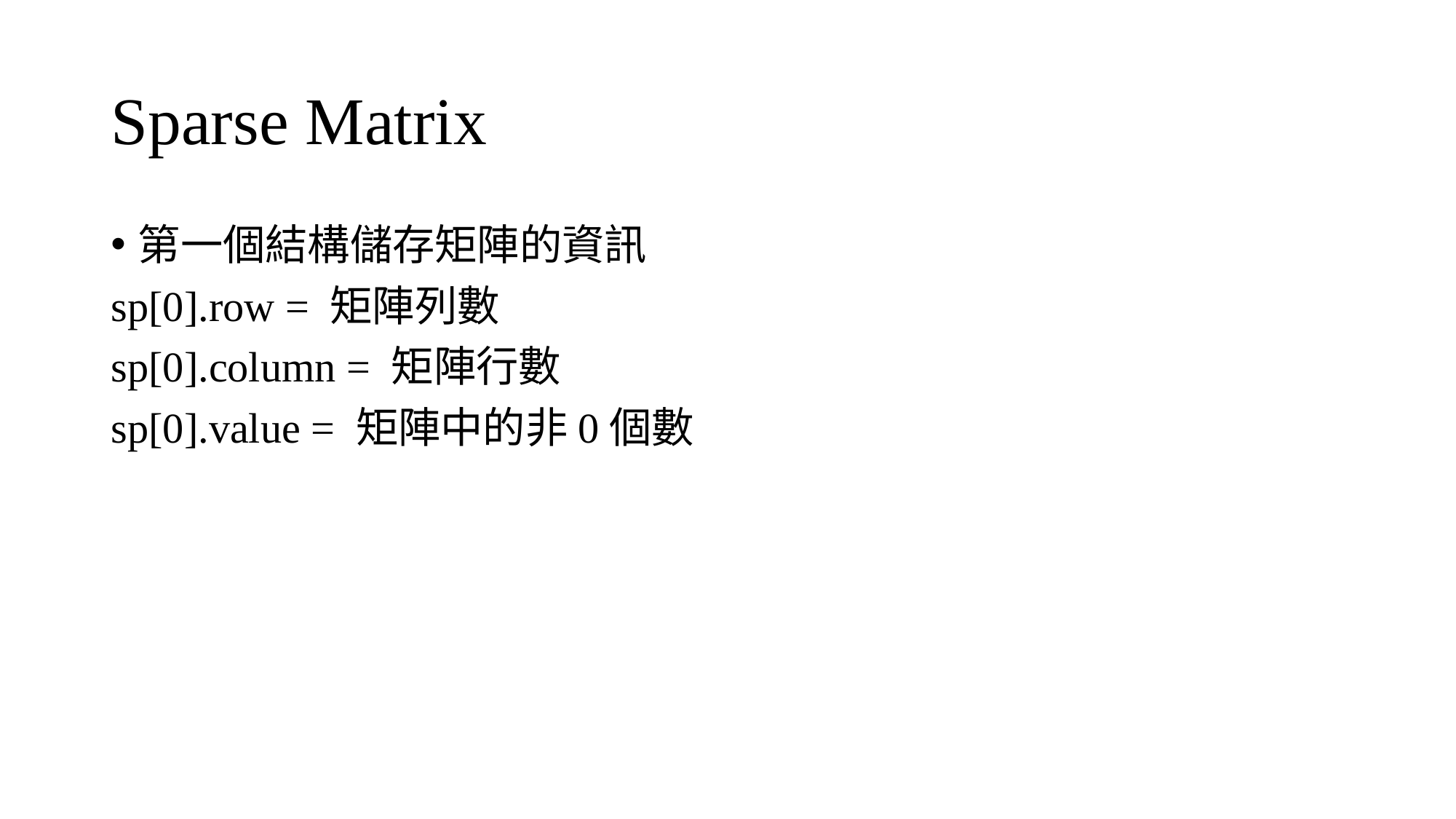

# Sparse Matrix
第一個結構儲存矩陣的資訊
sp[0].row = 矩陣列數
sp[0].column = 矩陣行數
sp[0].value = 矩陣中的非0個數